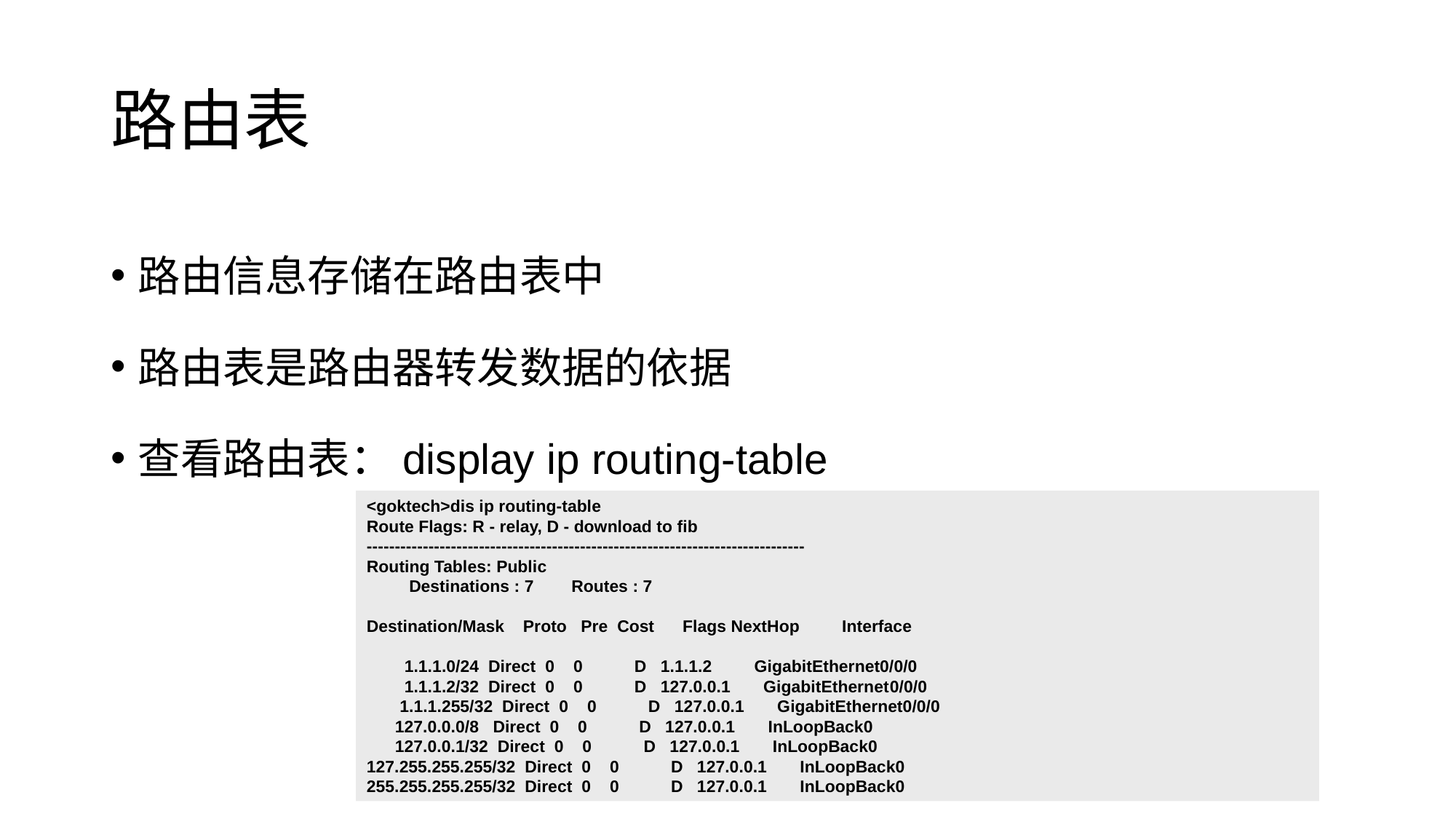

# 路由表
路由信息存储在路由表中
路由表是路由器转发数据的依据
查看路由表：display ip routing-table
<goktech>dis ip routing-table
Route Flags: R - relay, D - download to fib
------------------------------------------------------------------------------
Routing Tables: Public
         Destinations : 7        Routes : 7

Destination/Mask    Proto   Pre  Cost      Flags NextHop         Interface

        1.1.1.0/24  Direct  0    0           D   1.1.1.2         GigabitEthernet0/0/0
        1.1.1.2/32  Direct  0    0           D   127.0.0.1       GigabitEthernet0/0/0
       1.1.1.255/32  Direct  0    0           D   127.0.0.1       GigabitEthernet0/0/0
      127.0.0.0/8   Direct  0    0           D   127.0.0.1       InLoopBack0
      127.0.0.1/32  Direct  0    0           D   127.0.0.1       InLoopBack0
127.255.255.255/32  Direct  0    0           D   127.0.0.1       InLoopBack0
255.255.255.255/32  Direct  0    0           D   127.0.0.1       InLoopBack0